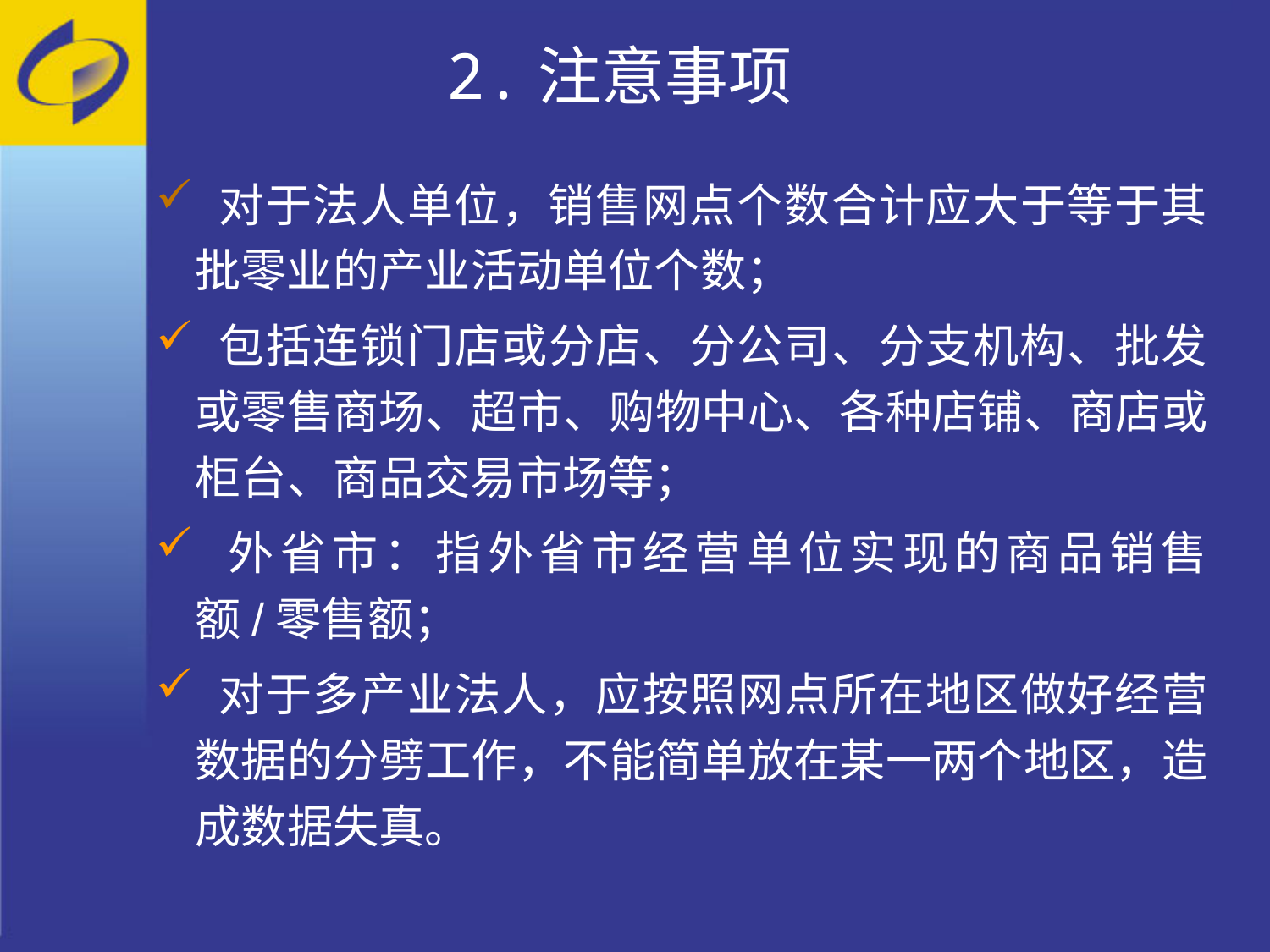

2.注意事项
 对于法人单位，销售网点个数合计应大于等于其批零业的产业活动单位个数；
 包括连锁门店或分店、分公司、分支机构、批发或零售商场、超市、购物中心、各种店铺、商店或柜台、商品交易市场等；
 外省市：指外省市经营单位实现的商品销售额/零售额；
 对于多产业法人，应按照网点所在地区做好经营数据的分劈工作，不能简单放在某一两个地区，造成数据失真。